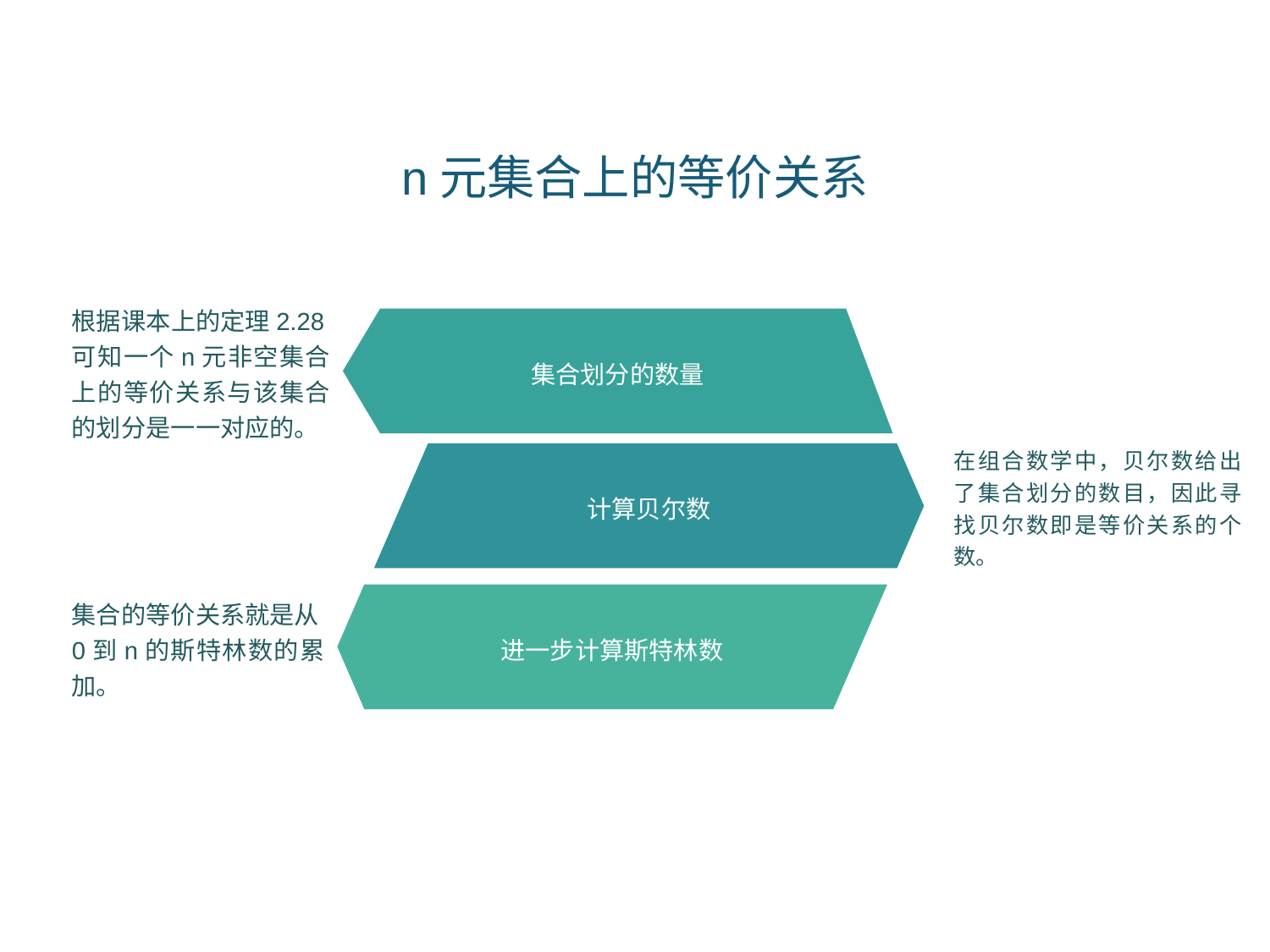

n元集合上的等价关系
集合划分的数量
根据课本上的定理2.28可知一个n元非空集合上的等价关系与该集合的划分是一一对应的。
在组合数学中，贝尔数给出了集合划分的数目，因此寻找贝尔数即是等价关系的个数。
计算贝尔数
进一步计算斯特林数
集合的等价关系就是从0到n的斯特林数的累加。